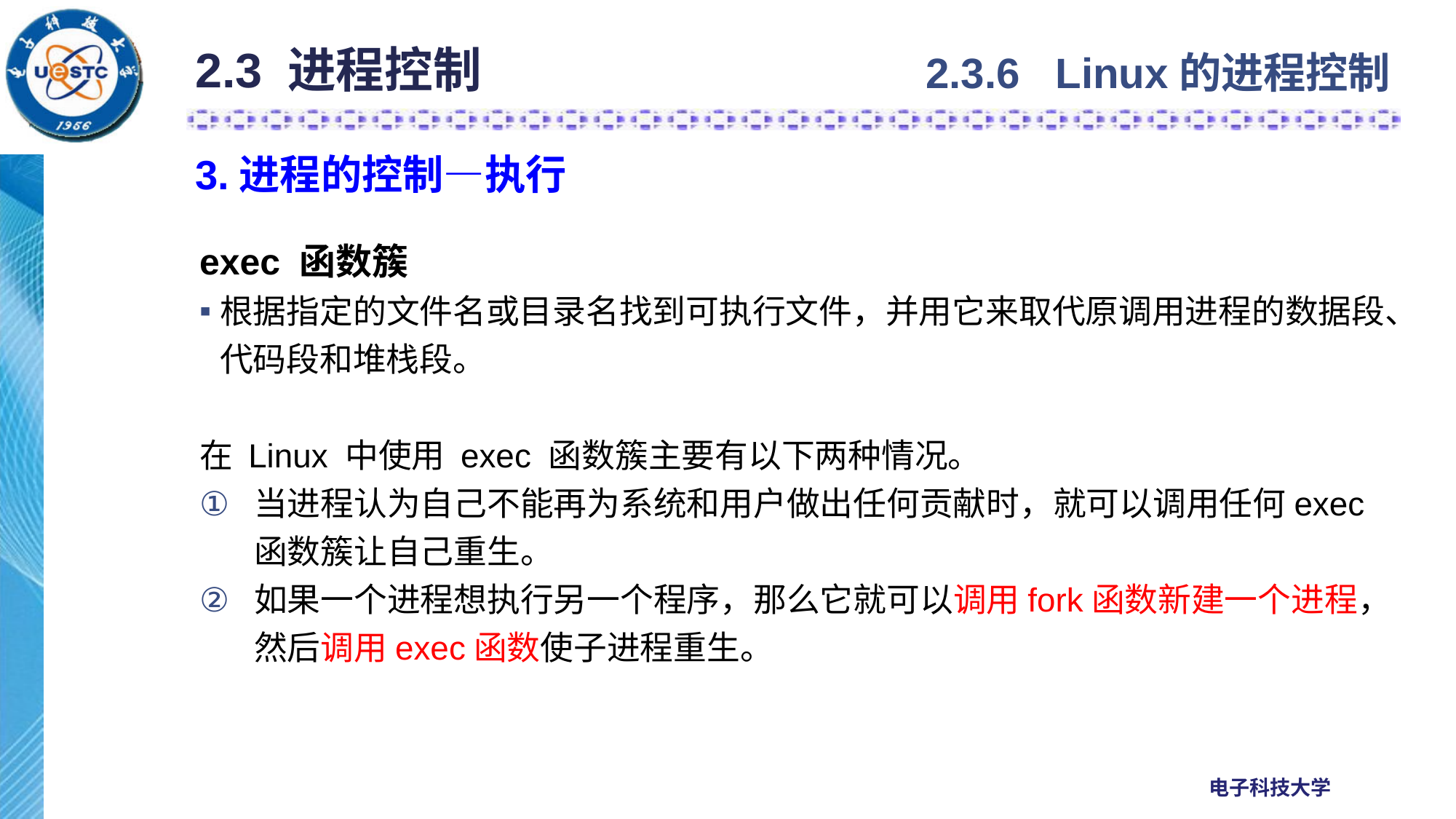

2.3 进程控制
2.3.6   Linux的进程控制
3.进程的控制—执行
exec 函数簇
根据指定的文件名或目录名找到可执行文件，并用它来取代原调用进程的数据段、代码段和堆栈段。

在 Linux 中使用 exec 函数簇主要有以下两种情况。
当进程认为自己不能再为系统和用户做出任何贡献时，就可以调用任何exec函数簇让自己重生。
如果一个进程想执行另一个程序，那么它就可以调用fork函数新建一个进程，然后调用exec函数使子进程重生。